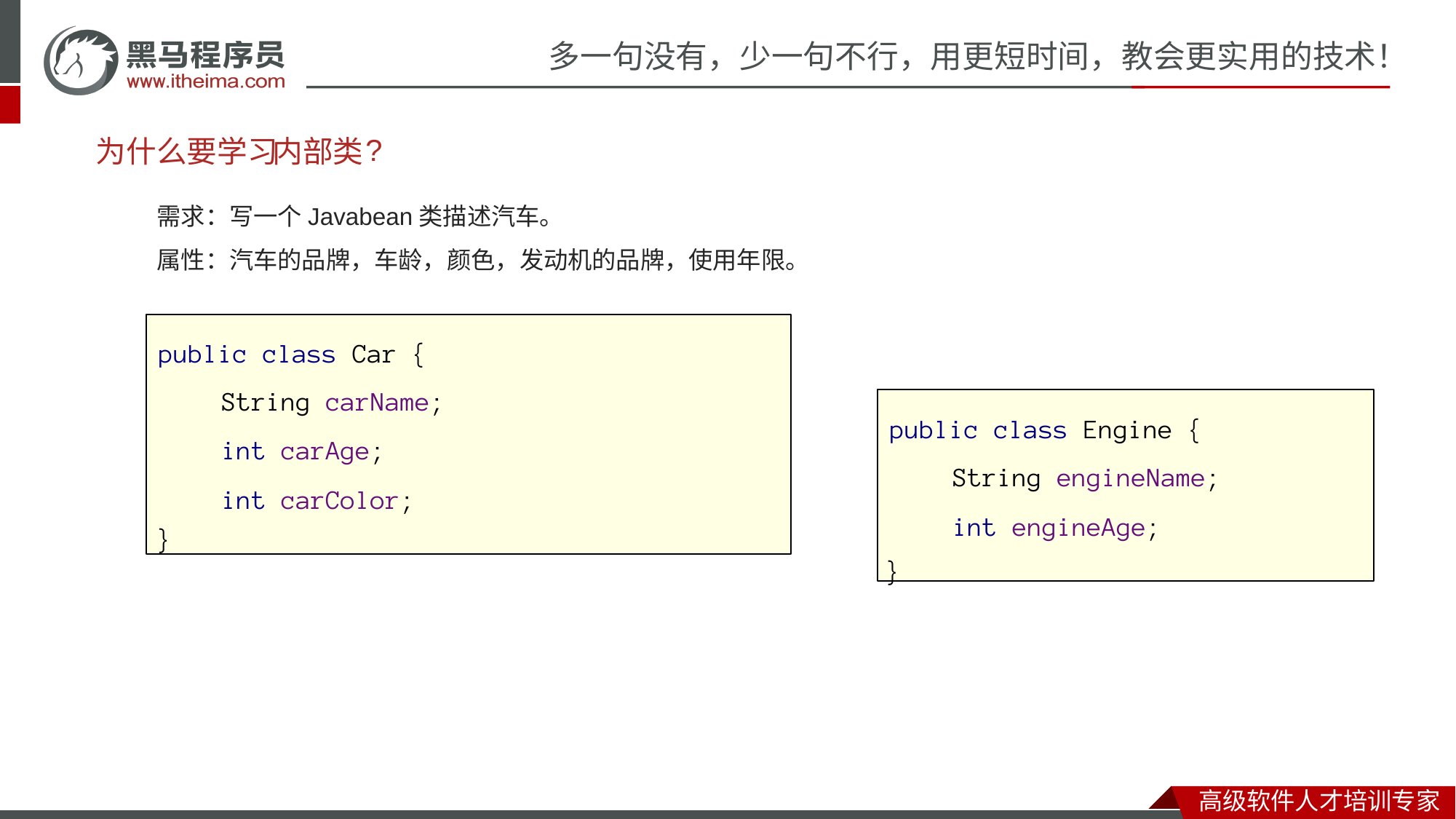

?
为什么要学习
内部类
需求：写一个Javabean类描述汽车。
属性：汽车的品牌，车龄，颜色，发动机的品牌，使用年限。

public class Car {
String carName;
int carAge;
int carColor;

public class Engine {
String engineName;
int engineAge;
}
}